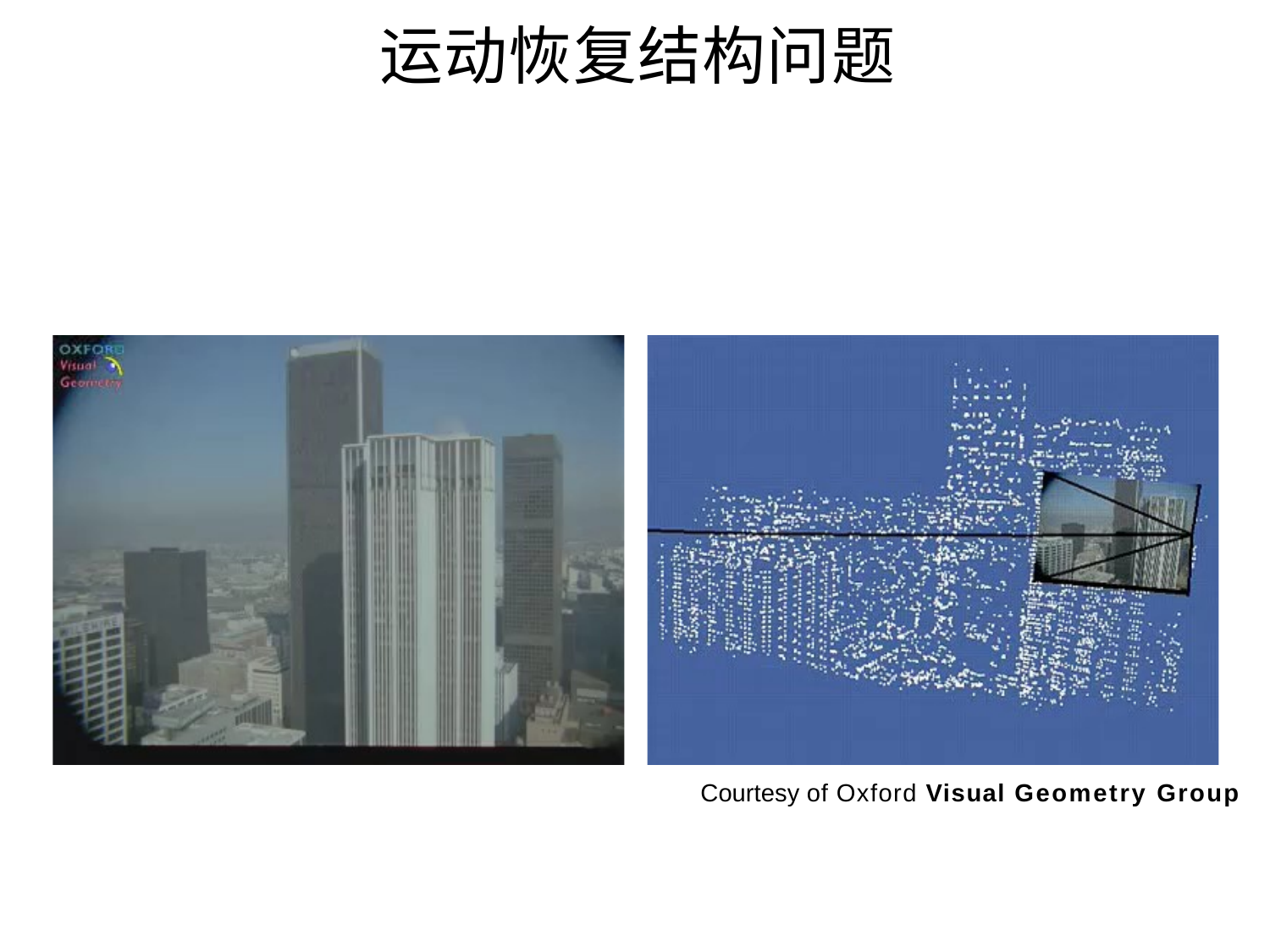

# 运动恢复结构问题

Courtesy of Oxford Visual Geometry Group